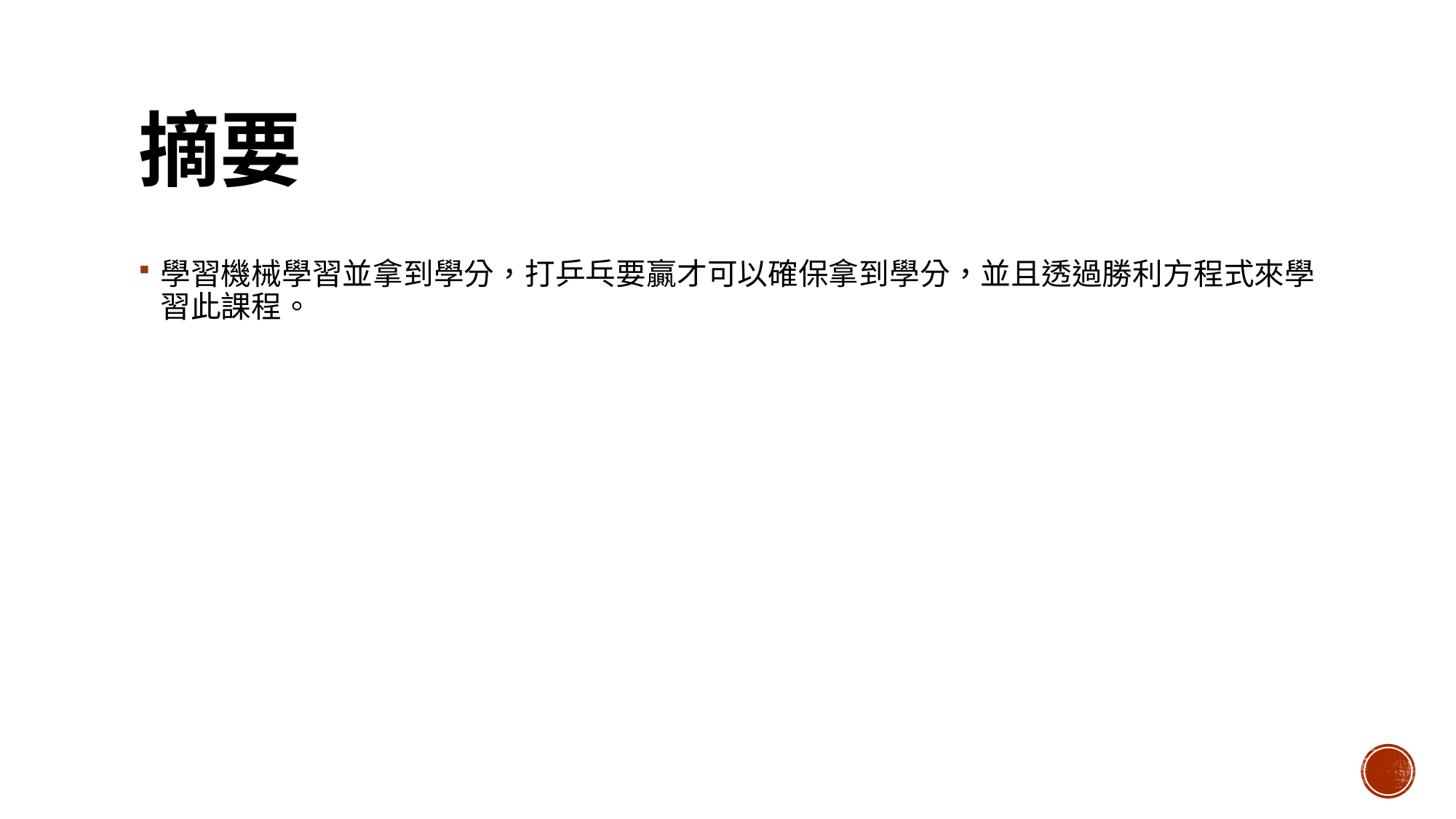

# 摘要
學習機械學習並拿到學分，打乒乓要贏才可以確保拿到學分，並且透過勝利方程式來學習此課程。